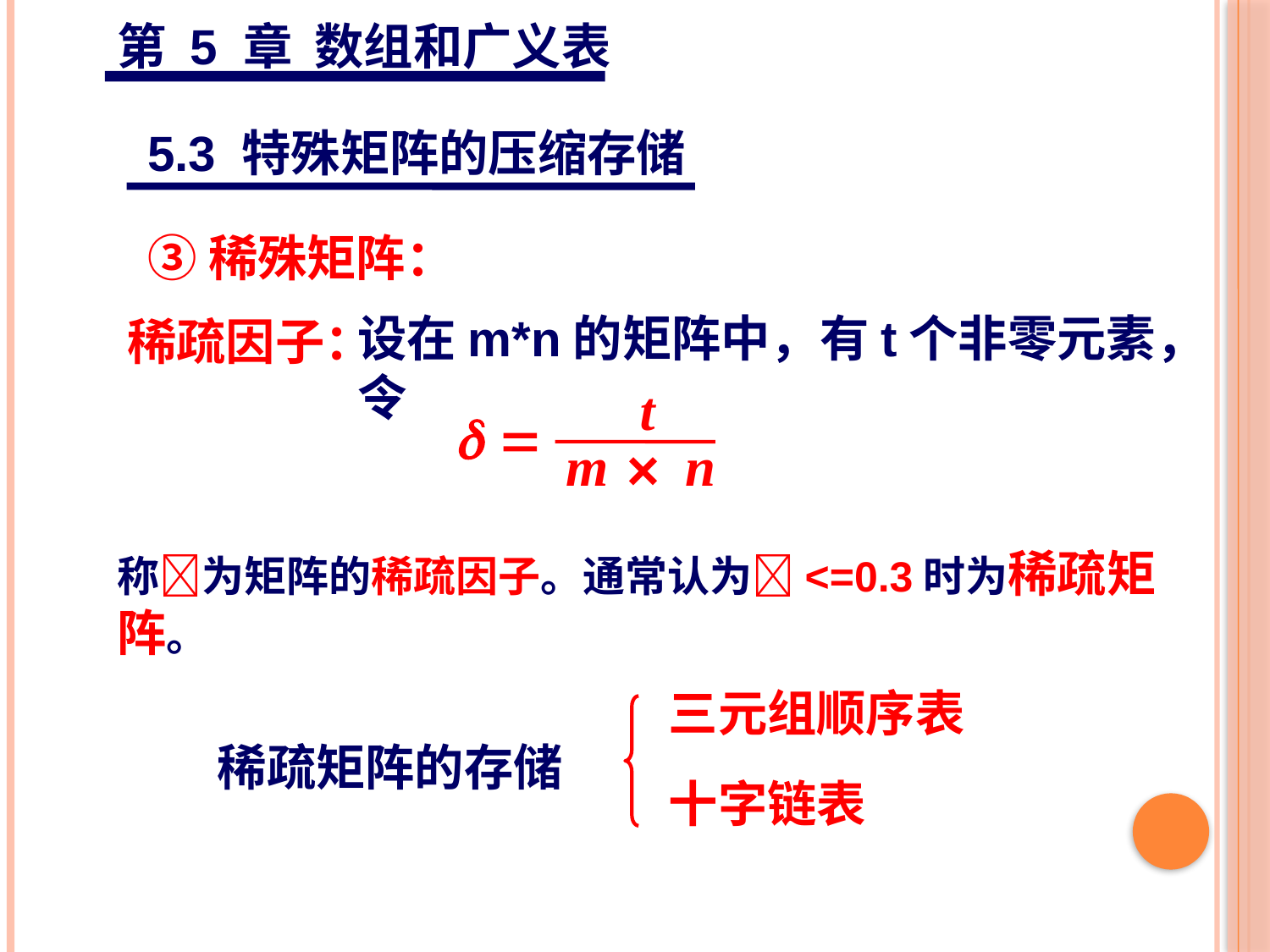

第 5 章  数组和广义表

5.3 特殊矩阵的压缩存储

③稀殊矩阵：
设在m*n的矩阵中，有t个非零元素，令
稀疏因子：
t
δ
=
m
n
×

称δ为矩阵的稀疏因子。通常认为δ<=0.3时为稀疏矩阵。
三元组顺序表

稀疏矩阵的存储
十字链表
15